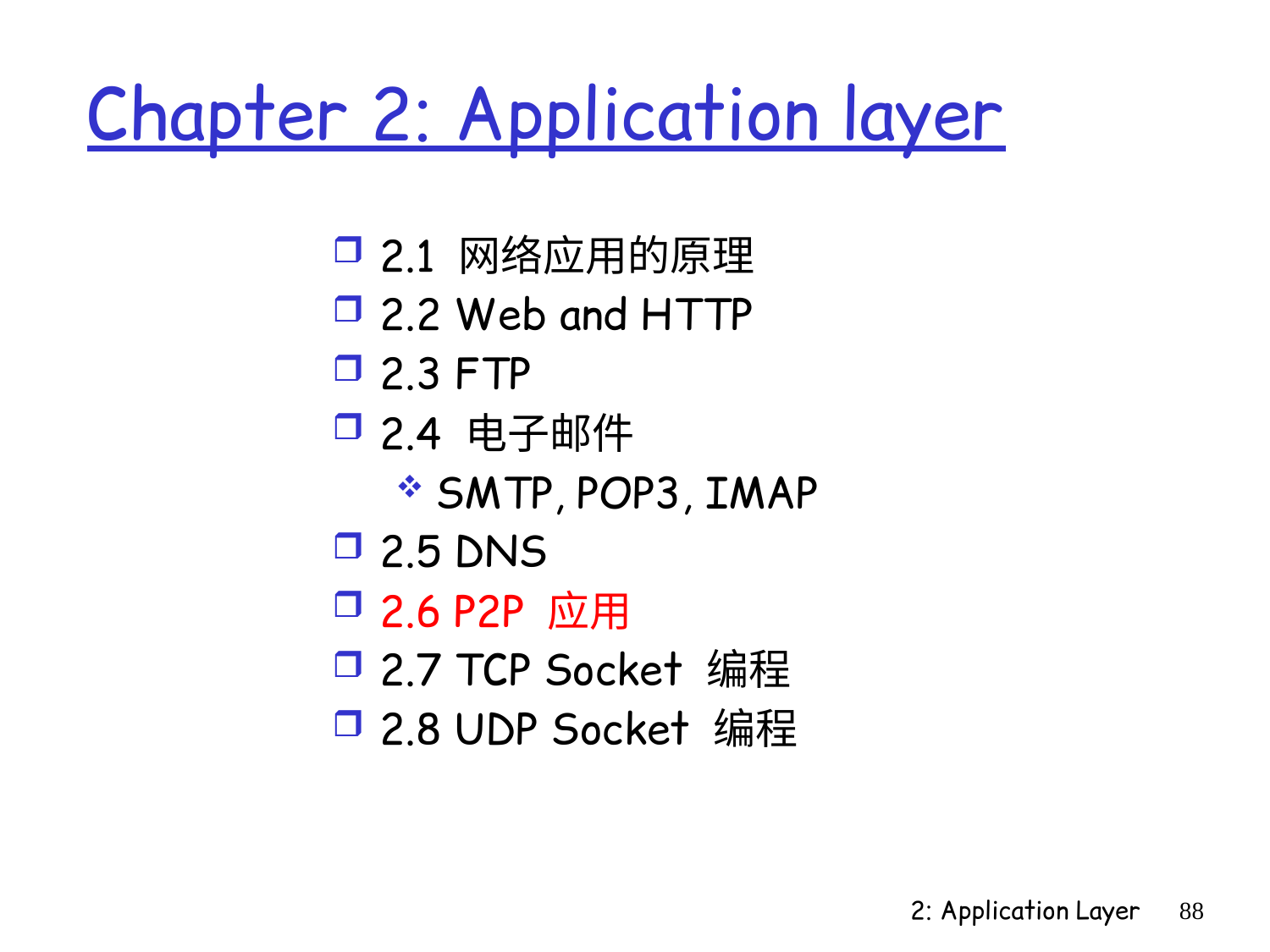

# Chapter 2: Application layer
2.1 网络应用的原理
2.2 Web and HTTP
2.3 FTP
2.4 电子邮件
SMTP, POP3, IMAP
2.5 DNS
2.6 P2P 应用
2.7 TCP Socket 编程
2.8 UDP Socket 编程
2: Application Layer
88